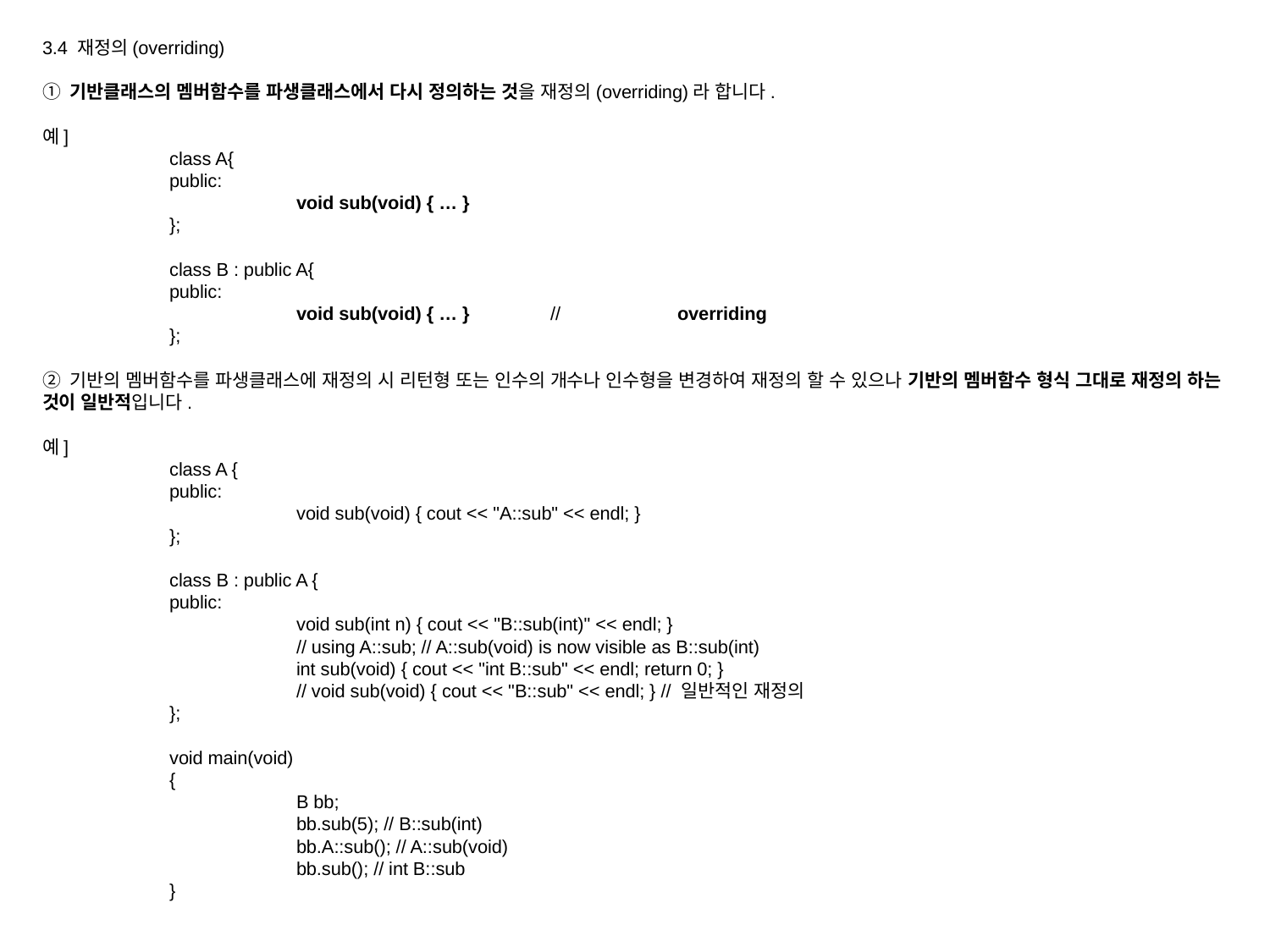

3.4 재정의(overriding)

① 기반클래스의 멤버함수를 파생클래스에서 다시 정의하는 것을 재정의(overriding)라 합니다.

예]
	class A{
	public:
		void sub(void) { … }
	};

	class B : public A{
	public:
		void sub(void) { … } 	// 	overriding
	};

② 기반의 멤버함수를 파생클래스에 재정의 시 리턴형 또는 인수의 개수나 인수형을 변경하여 재정의 할 수 있으나 기반의 멤버함수 형식 그대로 재정의 하는 것이 일반적입니다.

예]
	class A {
	public:
		void sub(void) { cout << "A::sub" << endl; }
	};

	class B : public A {
	public:
		void sub(int n) { cout << "B::sub(int)" << endl; }
		// using A::sub; // A::sub(void) is now visible as B::sub(int)
		int sub(void) { cout << "int B::sub" << endl; return 0; }
		// void sub(void) { cout << "B::sub" << endl; } // 일반적인 재정의
	};

	void main(void)
	{
		B bb;
		bb.sub(5); // B::sub(int)
		bb.A::sub(); // A::sub(void)
		bb.sub(); // int B::sub
	}